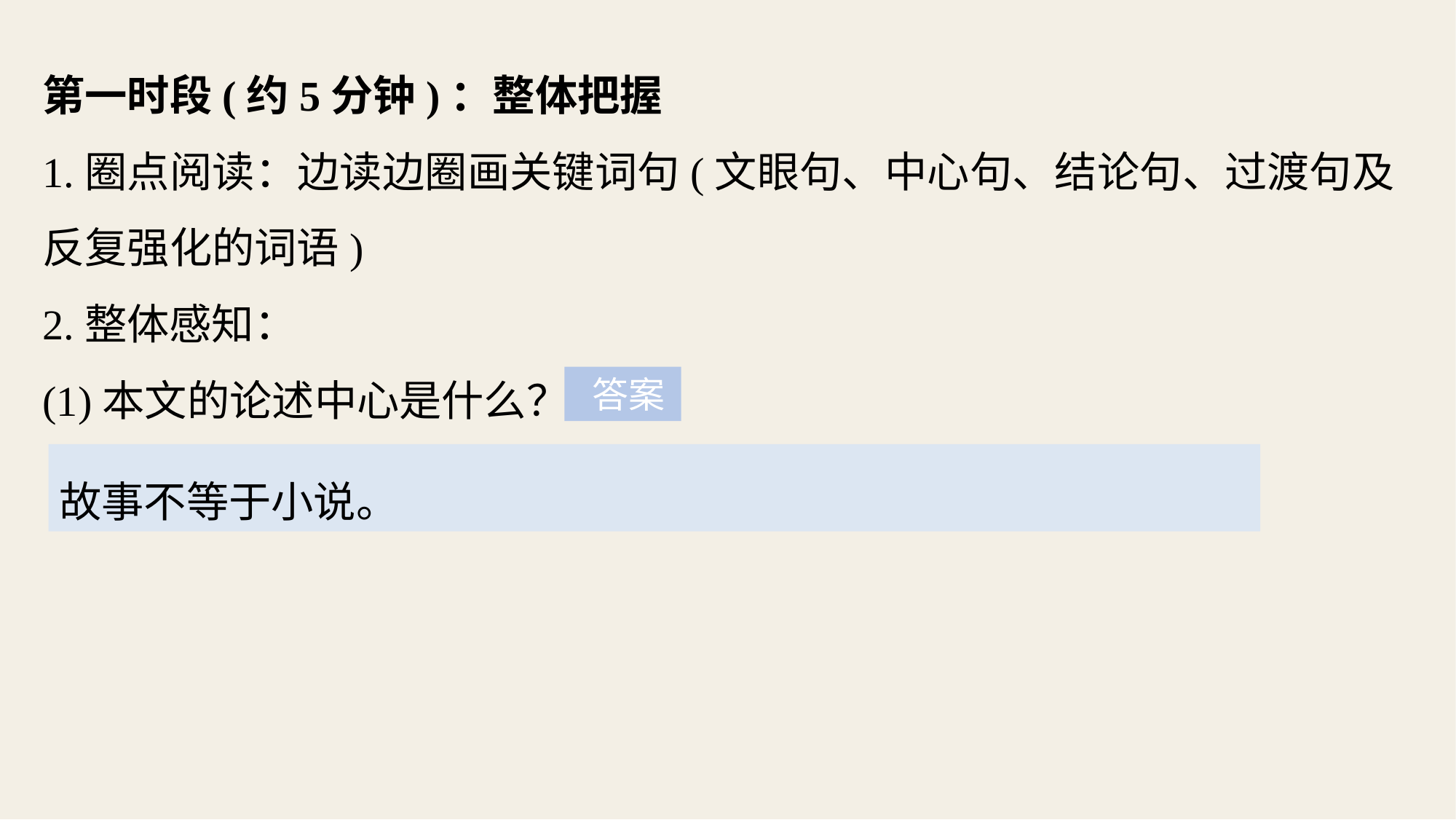

第一时段(约5分钟)：整体把握
1.圈点阅读：边读边圈画关键词句(文眼句、中心句、结论句、过渡句及反复强化的词语)
2.整体感知：
(1)本文的论述中心是什么？
 答案
故事不等于小说。